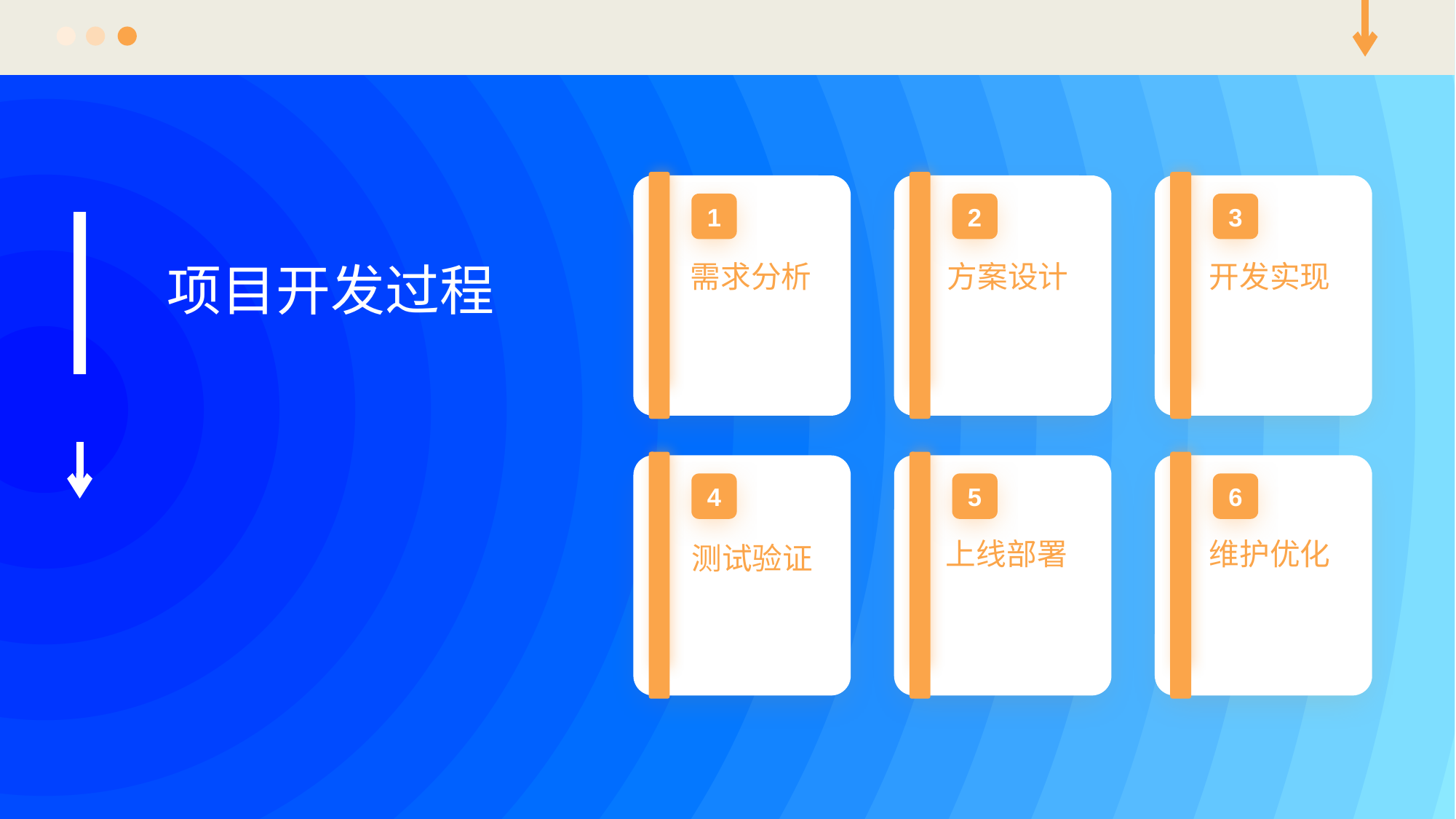

需求分析
# 项目开发过程
方案设计
开发实现
上线部署
维护优化
测试验证